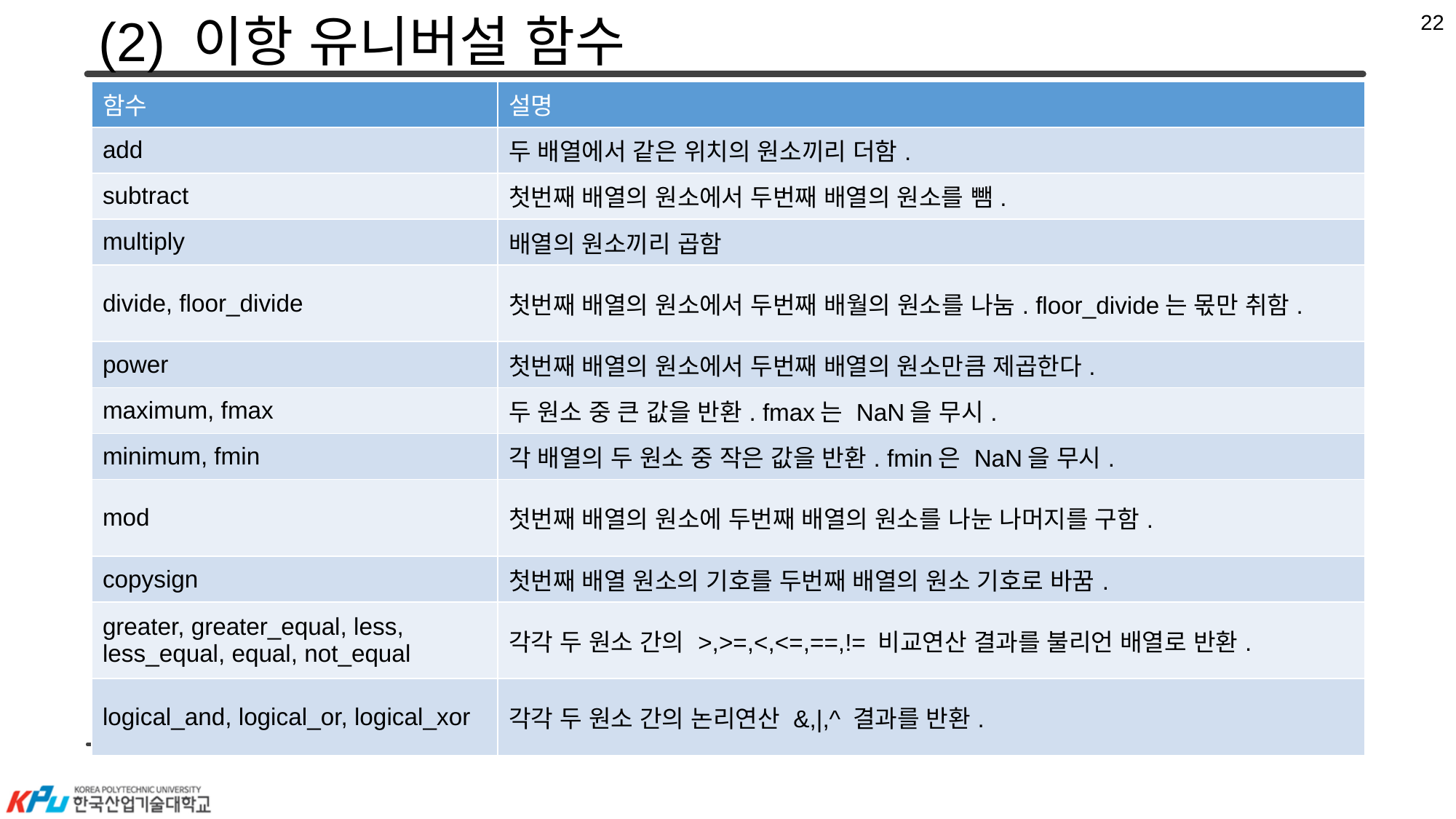

22
# (2) 이항 유니버설 함수
| 함수 | 설명 |
| --- | --- |
| add | 두 배열에서 같은 위치의 원소끼리 더함. |
| subtract | 첫번째 배열의 원소에서 두번째 배열의 원소를 뺌. |
| multiply | 배열의 원소끼리 곱함 |
| divide, floor\_divide | 첫번째 배열의 원소에서 두번째 배월의 원소를 나눔. floor\_divide는 몫만 취함. |
| power | 첫번째 배열의 원소에서 두번째 배열의 원소만큼 제곱한다. |
| maximum, fmax | 두 원소 중 큰 값을 반환. fmax는 NaN을 무시. |
| minimum, fmin | 각 배열의 두 원소 중 작은 값을 반환. fmin은 NaN을 무시. |
| mod | 첫번째 배열의 원소에 두번째 배열의 원소를 나눈 나머지를 구함. |
| copysign | 첫번째 배열 원소의 기호를 두번째 배열의 원소 기호로 바꿈. |
| greater, greater\_equal, less, less\_equal, equal, not\_equal | 각각 두 원소 간의 >,>=,<,<=,==,!= 비교연산 결과를 불리언 배열로 반환. |
| logical\_and, logical\_or, logical\_xor | 각각 두 원소 간의 논리연산 &,|,^ 결과를 반환. |